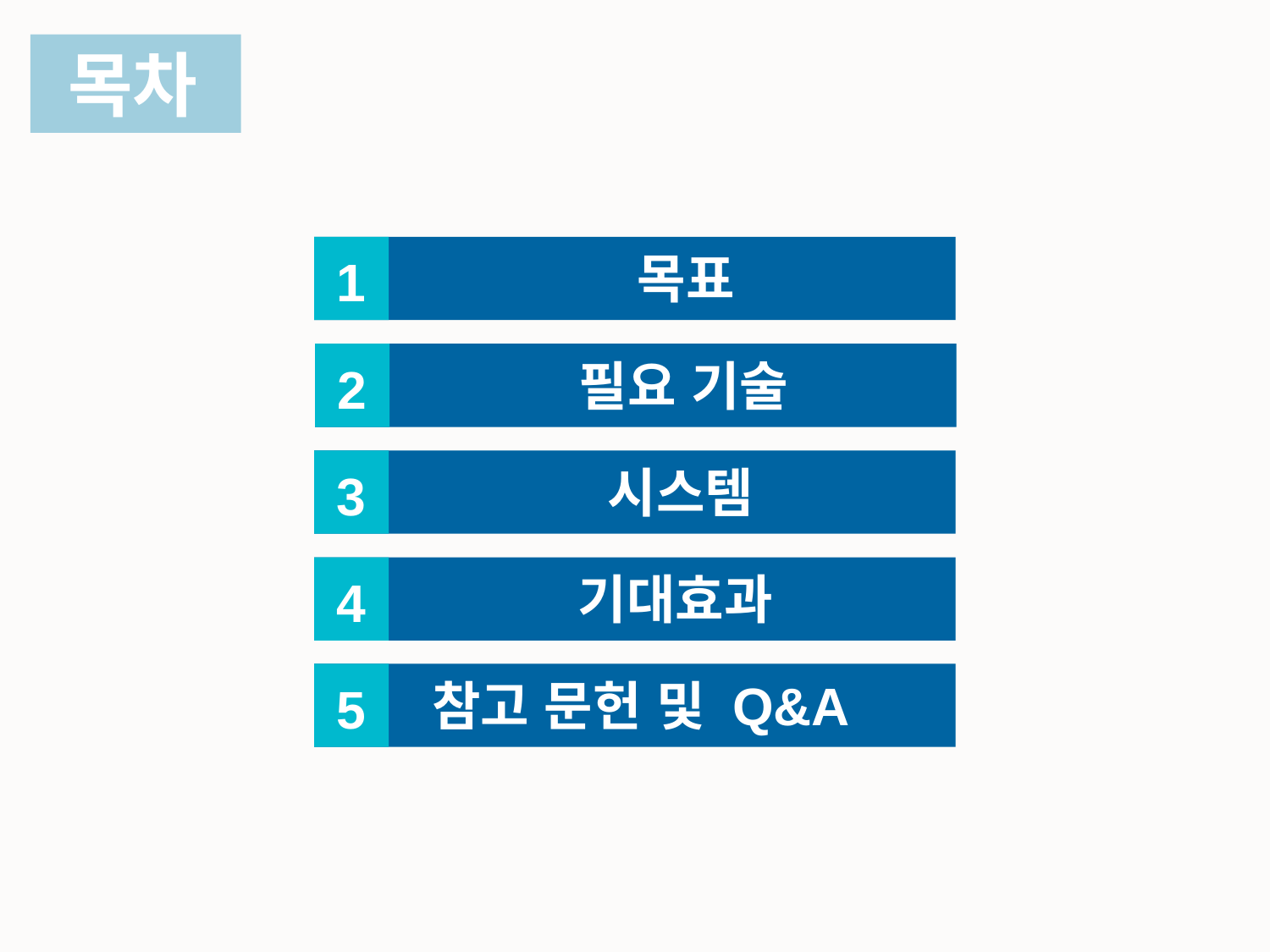

목차

             목표
1

         필요 기술
2

           시스템
3

         기대효과
4

참고 문헌 및 Q&A
5